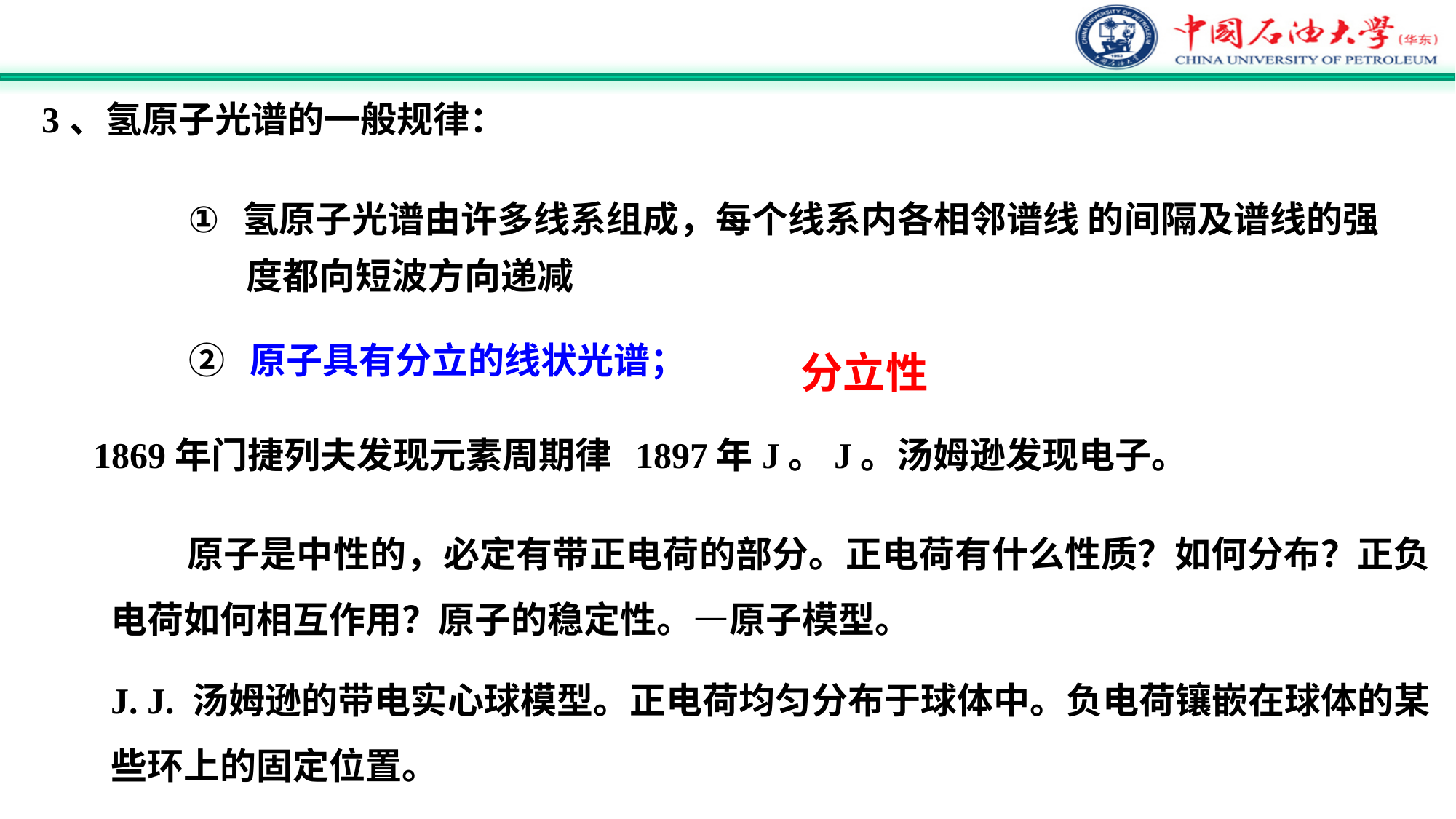

3、氢原子光谱的一般规律：
氢原子光谱由许多线系组成，每个线系内各相邻谱线 的间隔及谱线的强
      度都向短波方向递减
②  原子具有分立的线状光谱；
分立性
1869年门捷列夫发现元素周期律
1897年J。J。汤姆逊发现电子。
        原子是中性的，必定有带正电荷的部分。正电荷有什么性质？如何分布？正负电荷如何相互作用？原子的稳定性。—原子模型。
J. J. 汤姆逊的带电实心球模型。正电荷均匀分布于球体中。负电荷镶嵌在球体的某些环上的固定位置。